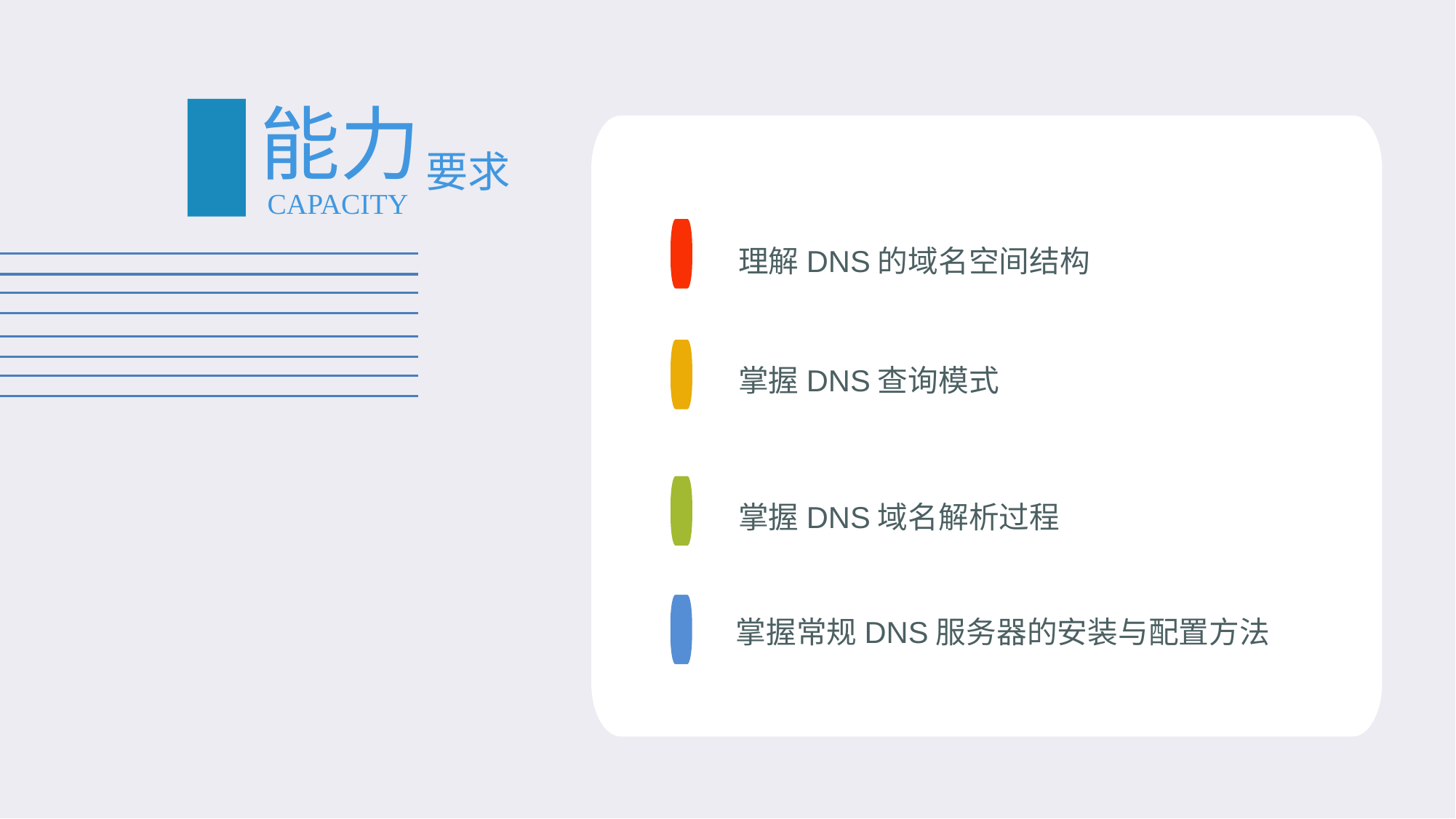

#
能力
要求

CAPACITY

理解DNS的域名空间结构

掌握DNS查询模式

掌握DNS域名解析过程

掌握常规DNS服务器的安装与配置方法